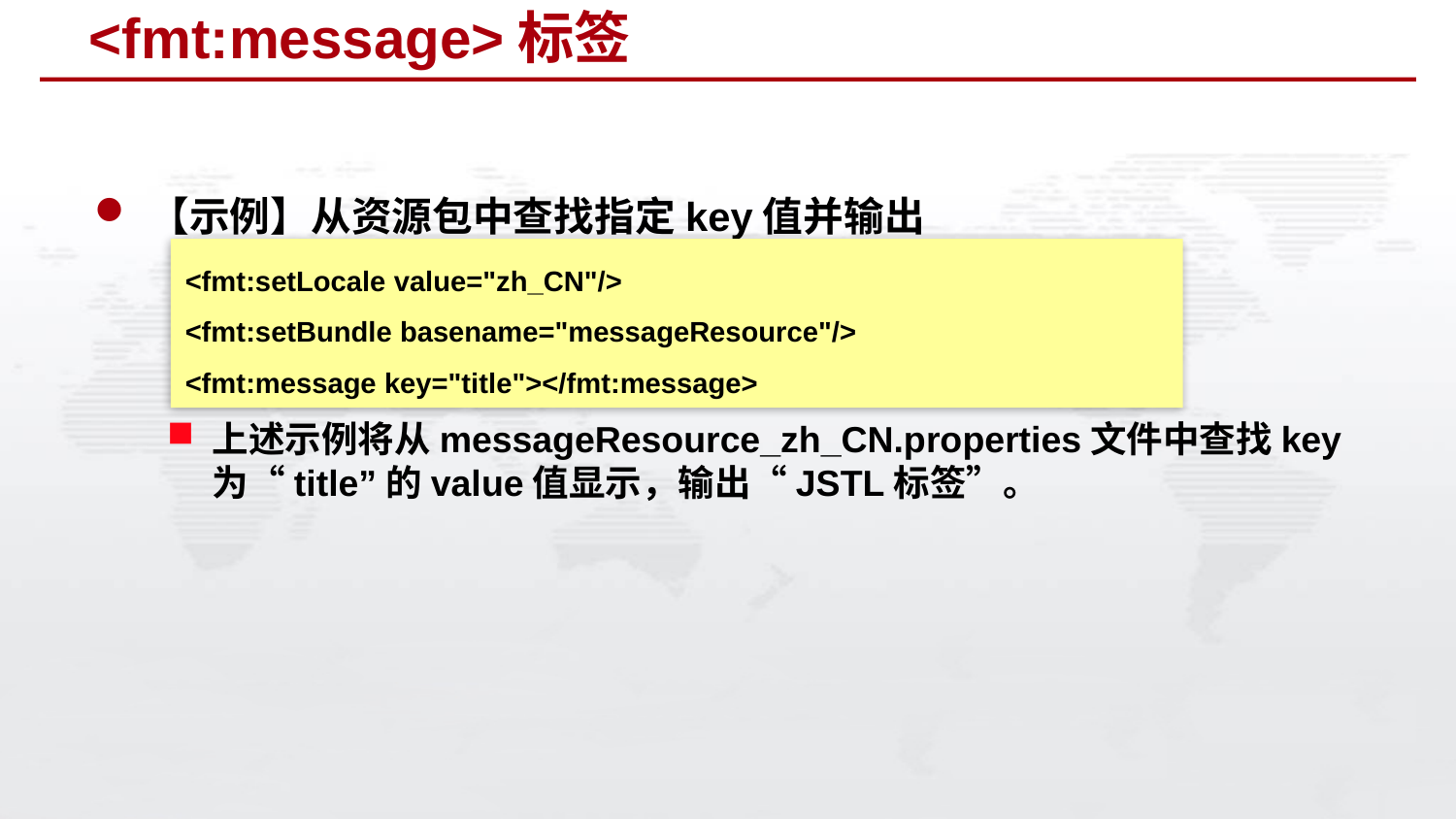

# <fmt:message>标签
【示例】从资源包中查找指定key值并输出

上述示例将从messageResource_zh_CN.properties文件中查找key为“title”的value值显示，输出“JSTL标签”。

<fmt:setLocale value="zh_CN"/>
<fmt:setBundle basename="messageResource"/>
<fmt:message key="title"></fmt:message>